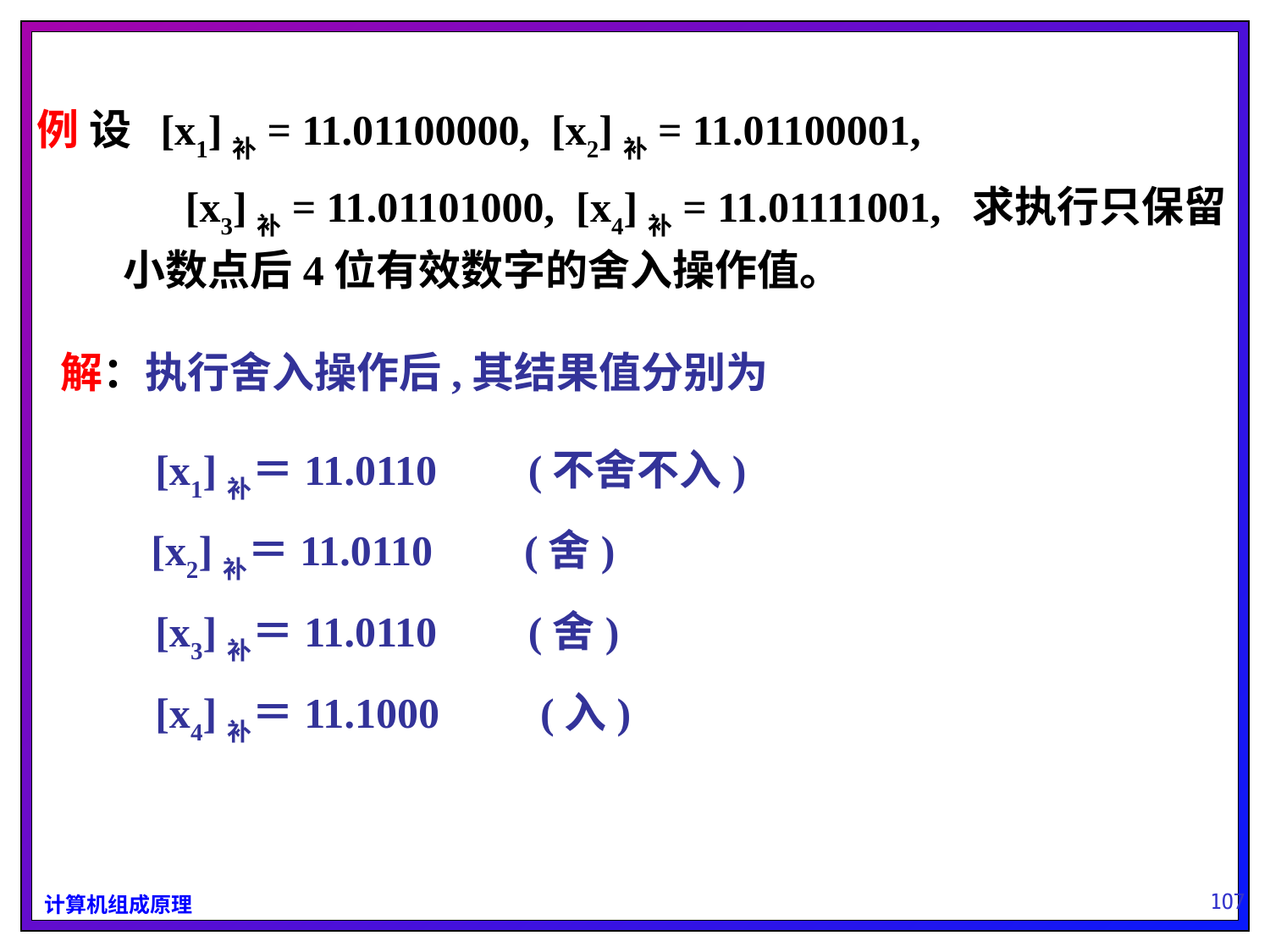

例 设  [x1]补= 11.01100000,  [x2]补= 11.01100001,
              [x3]补= 11.01101000,  [x4]补= 11.01111001,  求执行只保留
        小数点后4位有效数字的舍入操作值。

解：执行舍入操作后,其结果值分别为
　　[x1]补＝11.0110　   (不舍不入)
　    [x2]补＝11.0110　   (舍)
　　[x3]补＝11.0110　   (舍)
　　[x4]补＝11.1000　    (入)